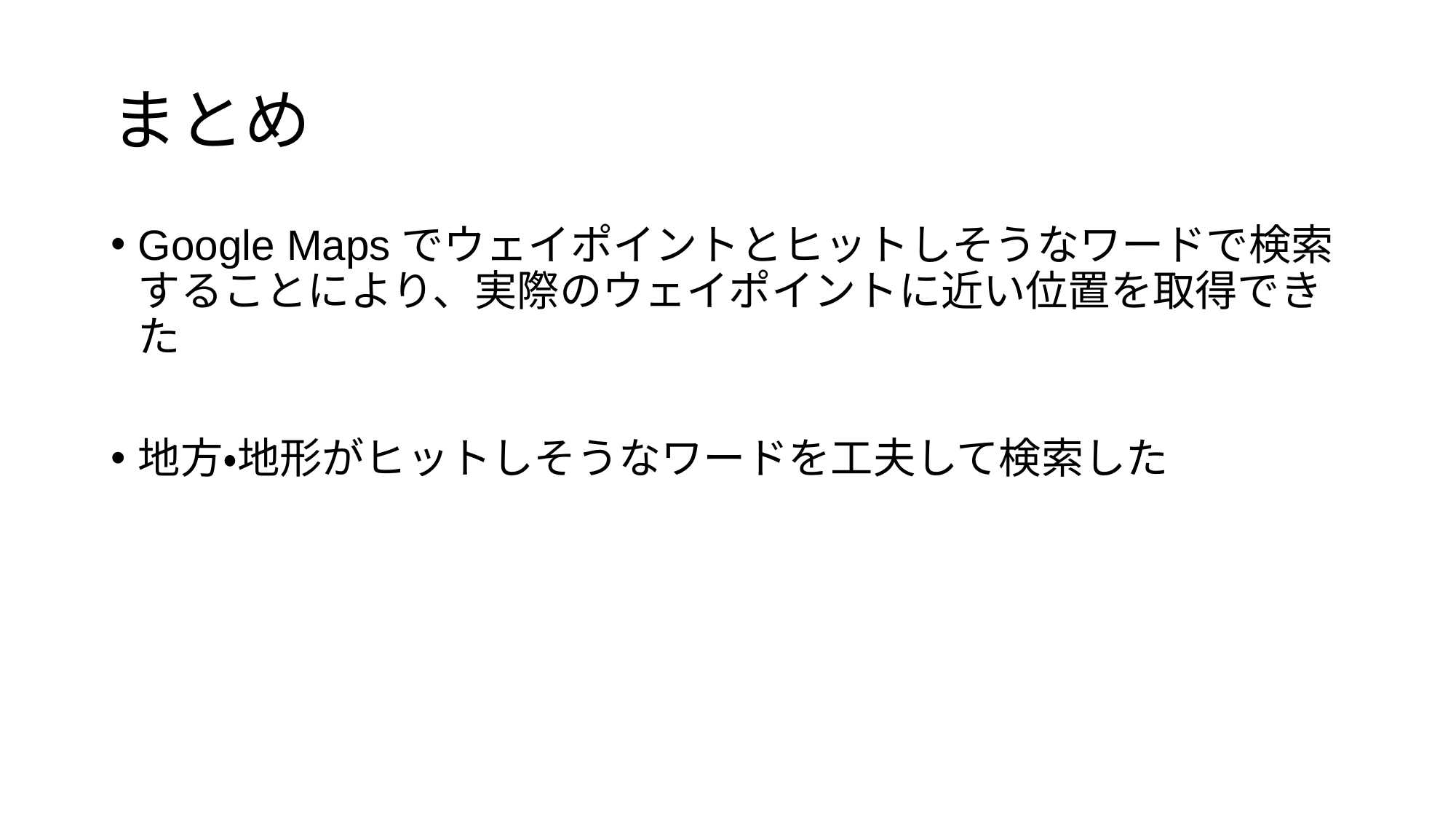

# まとめ
Google Mapsでウェイポイントとヒットしそうなワードで検索することにより、実際のウェイポイントに近い位置を取得できた

地方・地形がヒットしそうなワードを工夫して検索した